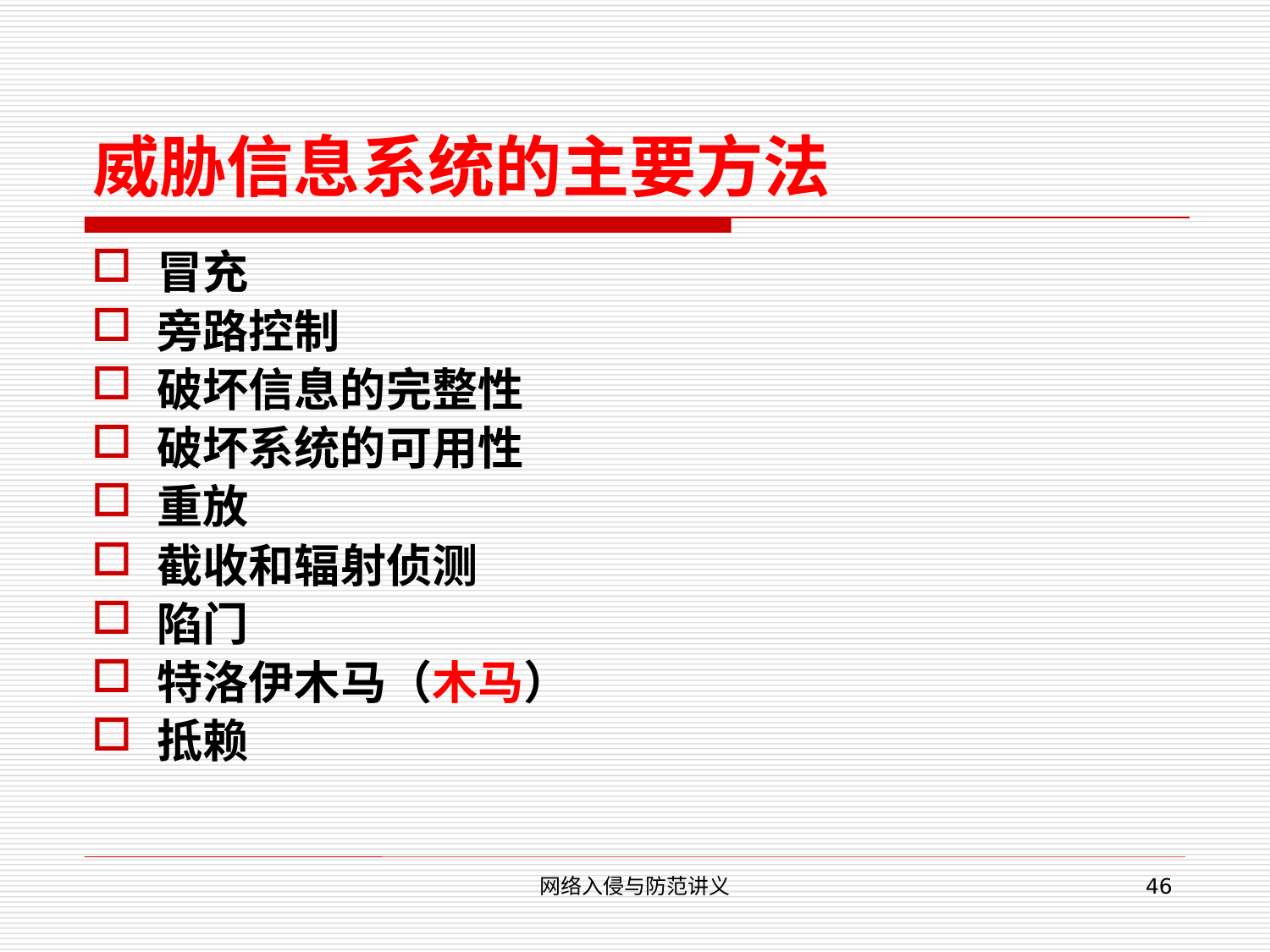

威胁信息系统的主要方法
冒充
旁路控制
破坏信息的完整性
破坏系统的可用性
重放
截收和辐射侦测
陷门
特洛伊木马（木马）
抵赖

网络入侵与防范讲义
46